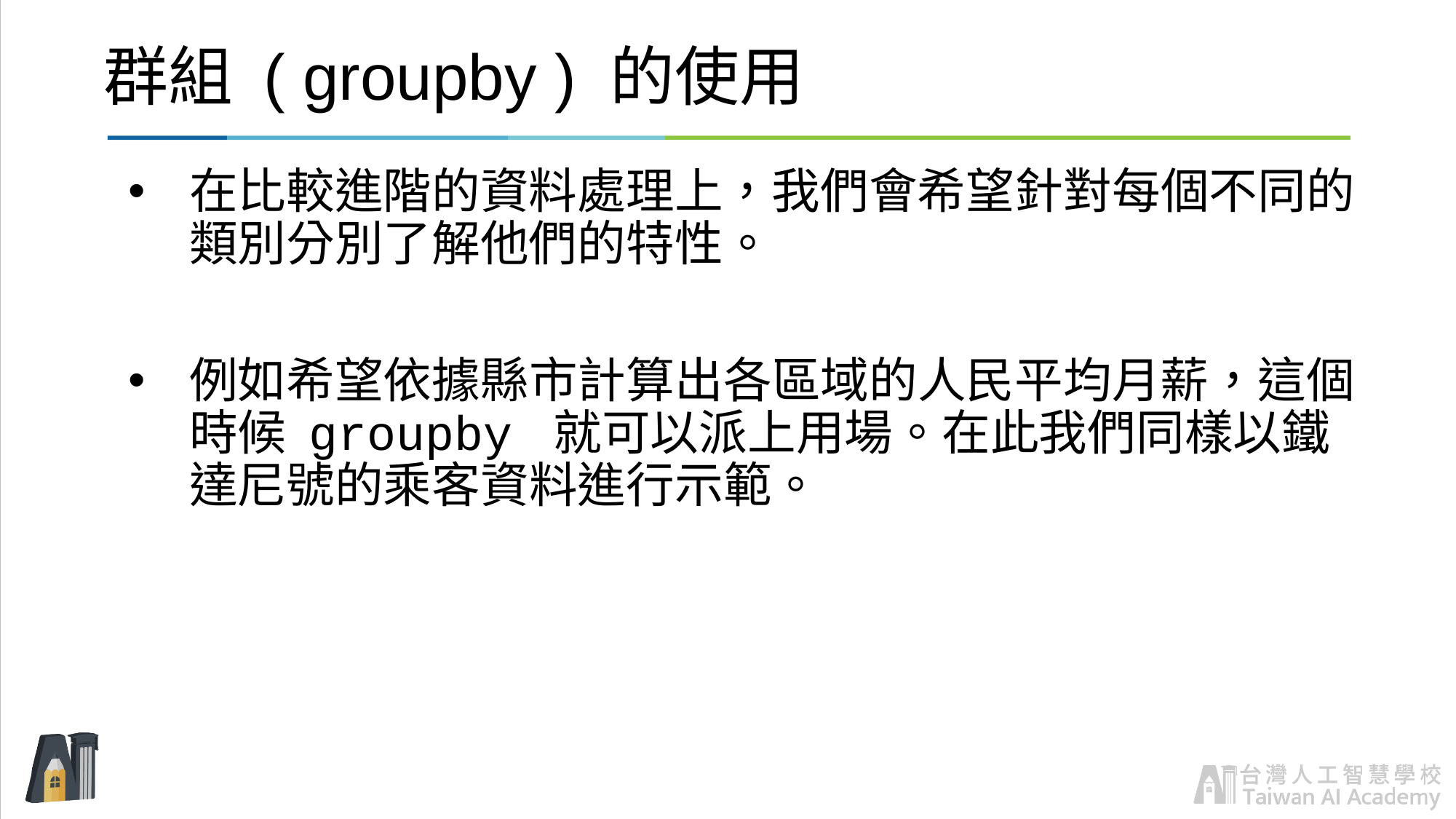

# 群組 ( groupby ) 的使用
在比較進階的資料處理上，我們會希望針對每個不同的類別分別了解他們的特性。

例如希望依據縣市計算出各區域的人民平均月薪，這個時候 groupby 就可以派上用場。在此我們同樣以鐵達尼號的乘客資料進行示範。